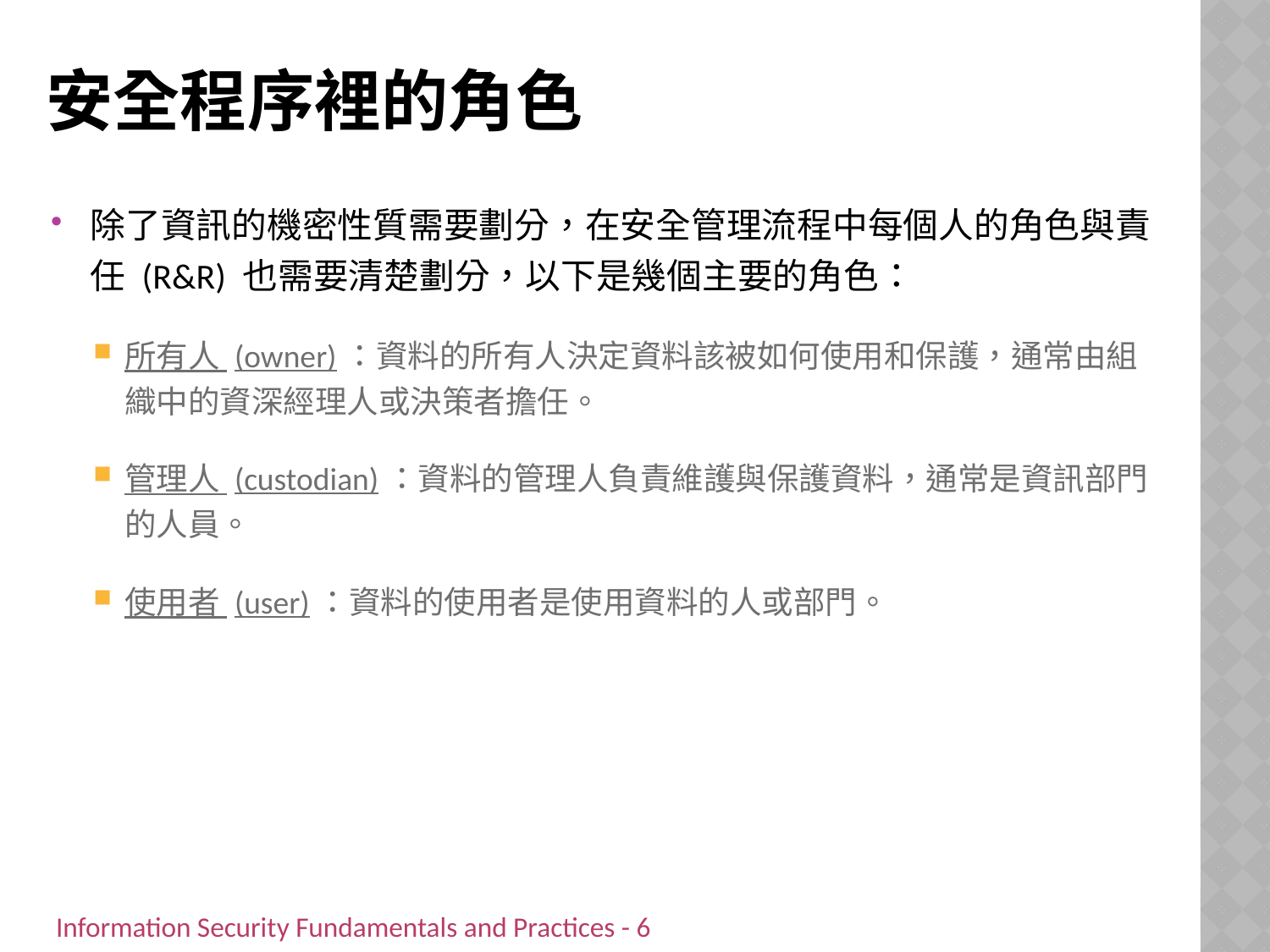

# 安全程序裡的角色
除了資訊的機密性質需要劃分，在安全管理流程中每個人的角色與責任 (R&R) 也需要清楚劃分，以下是幾個主要的角色：
所有人 (owner)：資料的所有人決定資料該被如何使用和保護，通常由組織中的資深經理人或決策者擔任。
管理人 (custodian)：資料的管理人負責維護與保護資料，通常是資訊部門的人員。
使用者 (user)：資料的使用者是使用資料的人或部門。